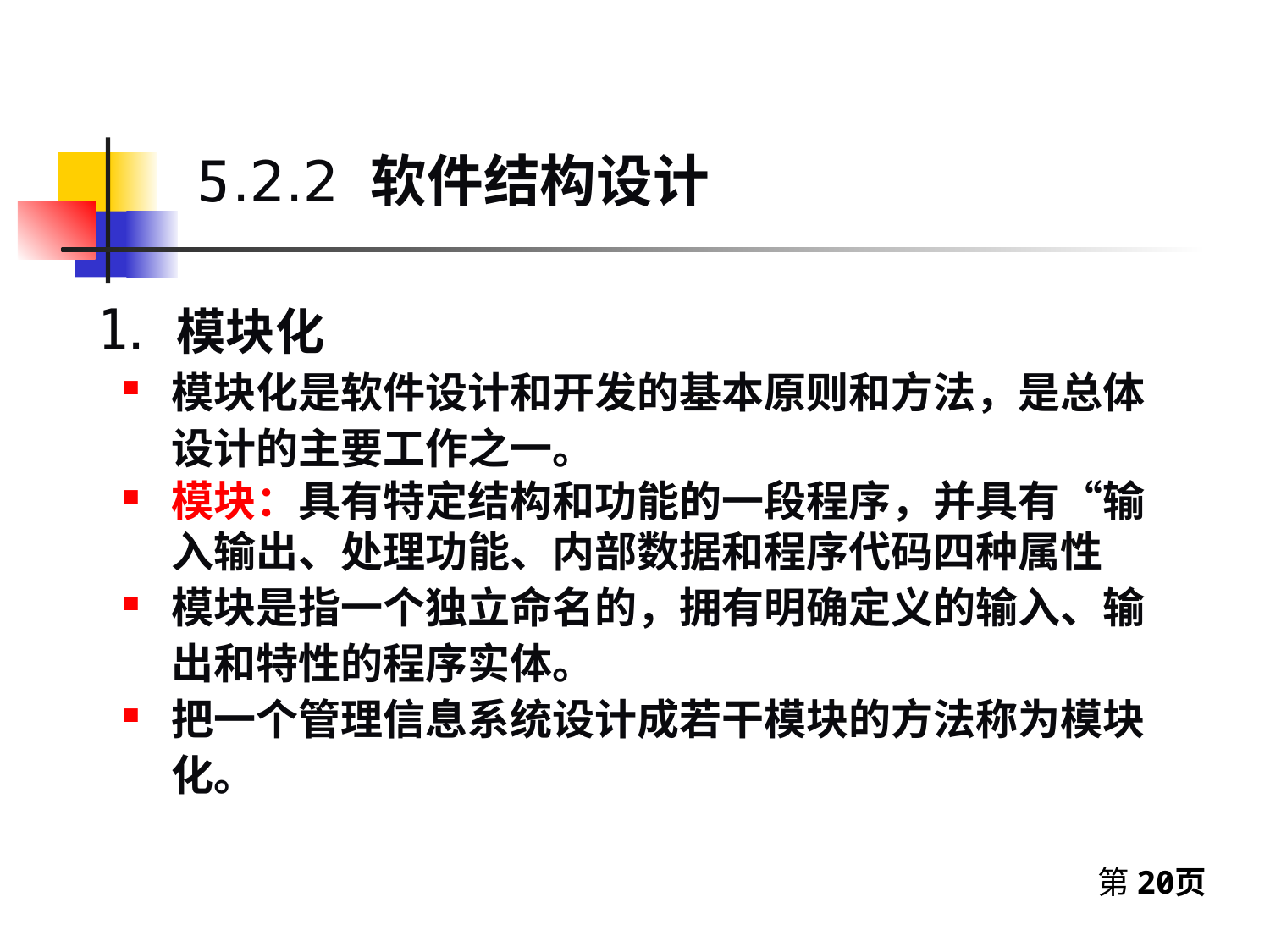

5.2.2 软件结构设计
1. 模块化
模块化是软件设计和开发的基本原则和方法，是总体设计的主要工作之一。
模块：具有特定结构和功能的一段程序，并具有“输入输出、处理功能、内部数据和程序代码四种属性
模块是指一个独立命名的，拥有明确定义的输入、输出和特性的程序实体。
把一个管理信息系统设计成若干模块的方法称为模块化。